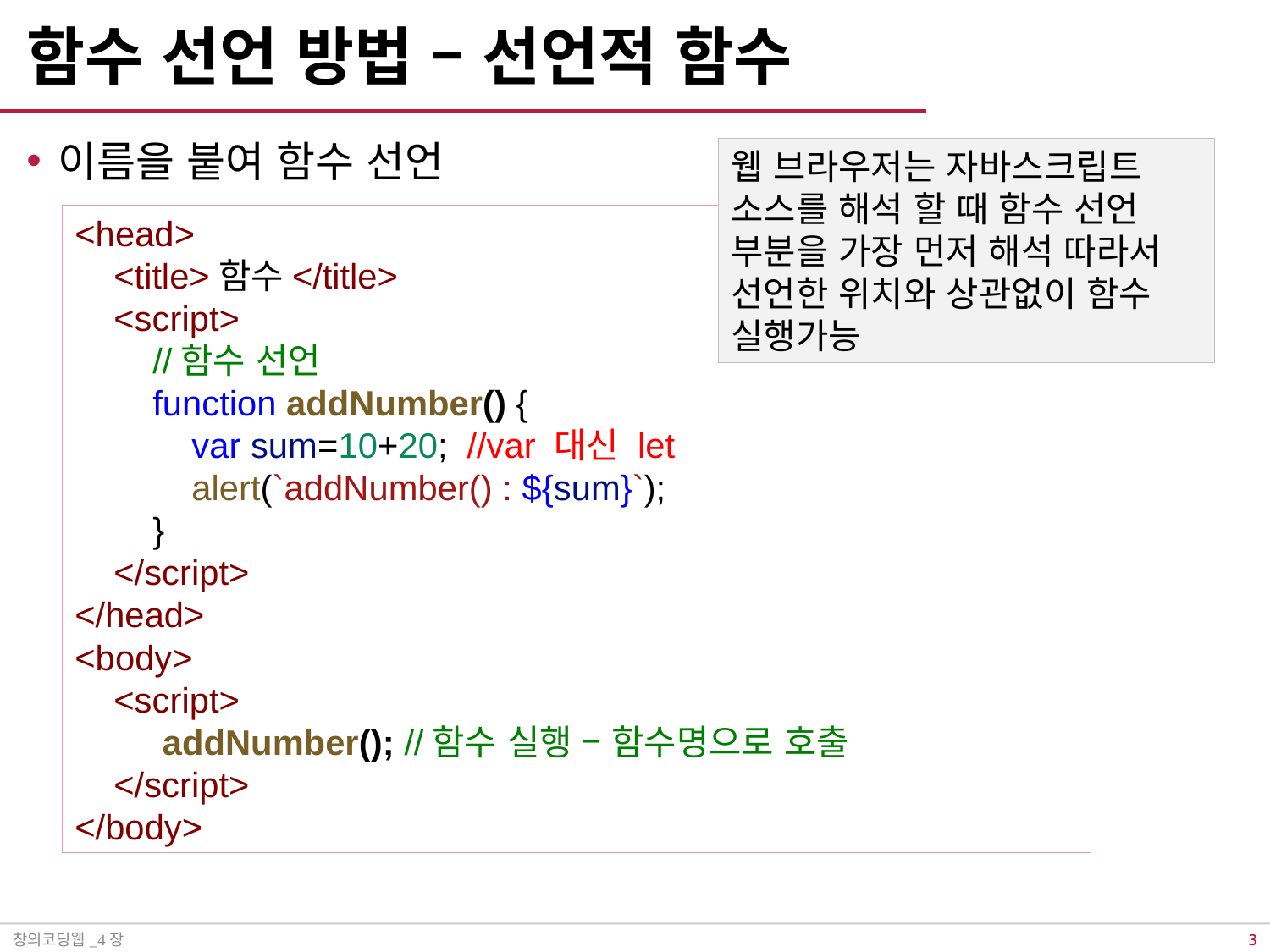

# 함수 선언 방법 – 선언적 함수
이름을 붙여 함수 선언
웹 브라우저는 자바스크립트 소스를 해석 할 때 함수 선언 부분을 가장 먼저 해석 따라서 선언한 위치와 상관없이 함수 실행가능
<head>
    <title>함수</title>
    <script>
        //함수 선언
        function addNumber() {
            var sum=10+20;  //var 대신 let
            alert(`addNumber() : ${sum}`);
        }
    </script>
</head>
<body>
    <script>
         addNumber(); //함수 실행 – 함수명으로 호출
    </script>
</body>
창의코딩웹_4장
3